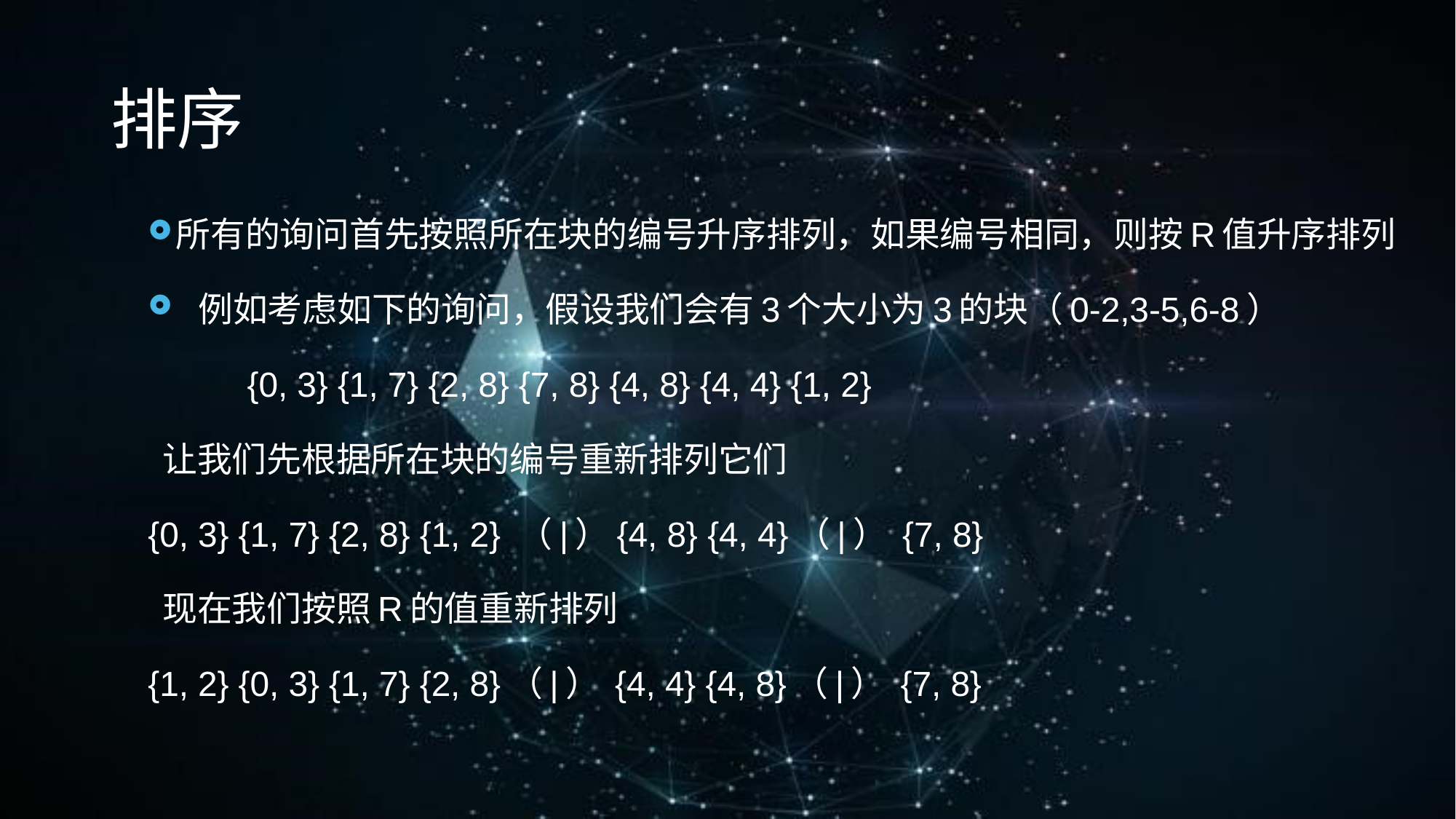

排序

所有的询问首先按照所在块的编号升序排列，如果编号相同，则按R值升序排列
  例如考虑如下的询问，假设我们会有3个大小为3的块（0-2,3-5,6-8）
	 {0, 3} {1, 7} {2, 8} {7, 8} {4, 8} {4, 4} {1, 2}
 让我们先根据所在块的编号重新排列它们
{0, 3} {1, 7} {2, 8} {1, 2} （|）{4, 8} {4, 4}（|） {7, 8}
 现在我们按照R的值重新排列
{1, 2} {0, 3} {1, 7} {2, 8}（|） {4, 4} {4, 8}（|） {7, 8}